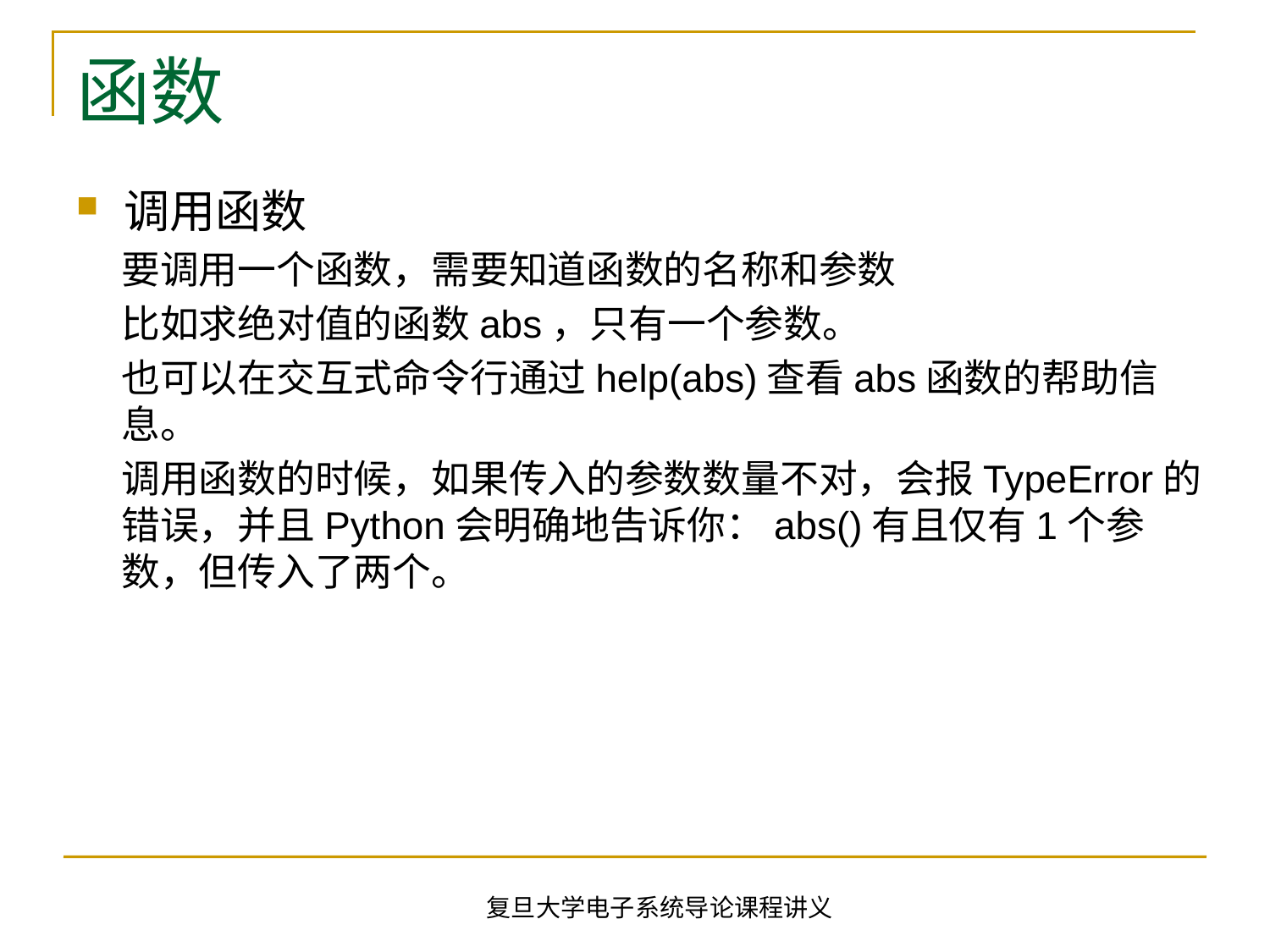

# 函数
调用函数
要调用一个函数，需要知道函数的名称和参数
比如求绝对值的函数abs，只有一个参数。
也可以在交互式命令行通过help(abs)查看abs函数的帮助信息。
调用函数的时候，如果传入的参数数量不对，会报TypeError的错误，并且Python会明确地告诉你：abs()有且仅有1个参数，但传入了两个。